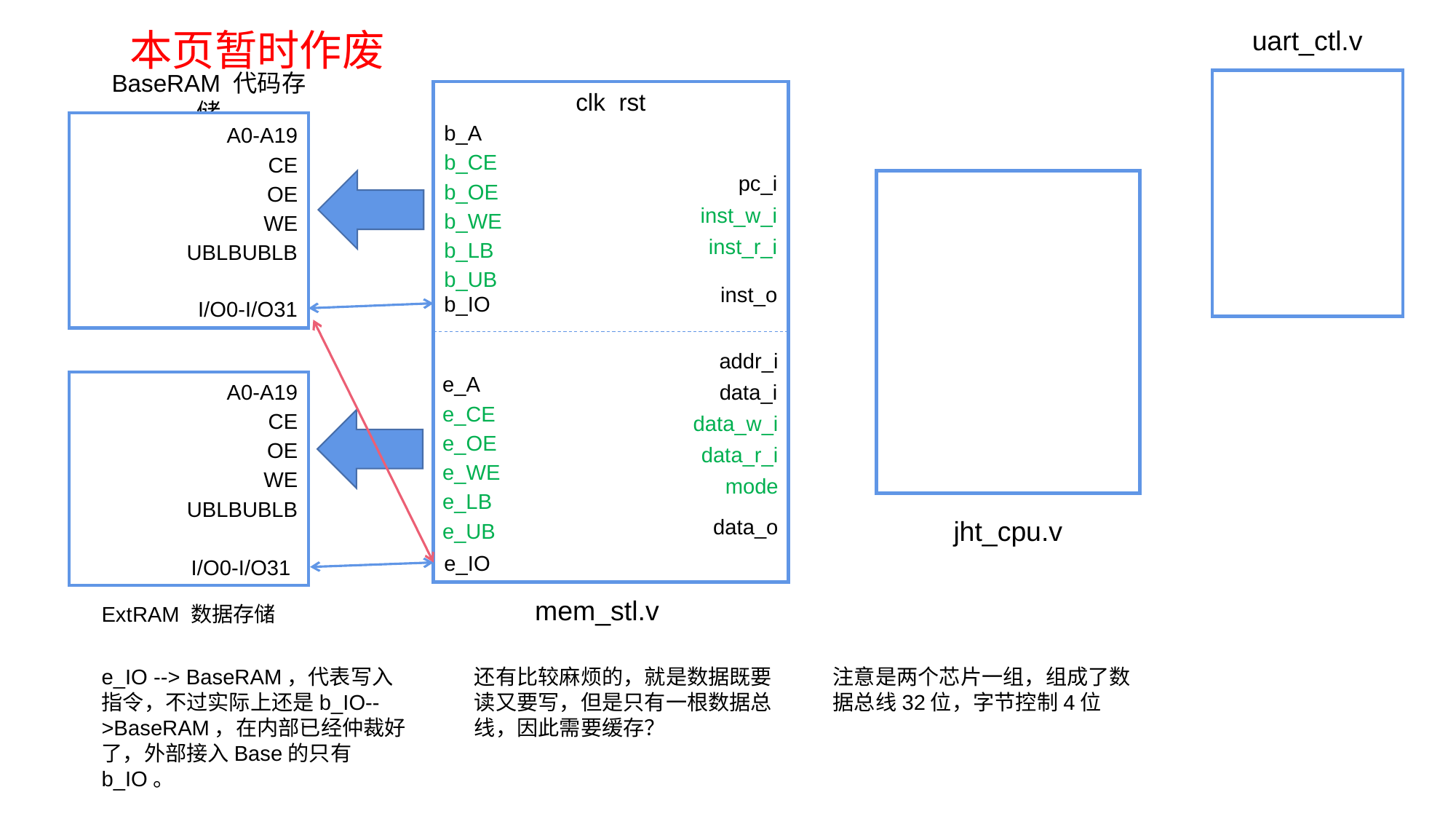

本页暂时作废
uart_ctl.v
BaseRAM 代码存储

clk  rst

b_A
A0-A19
b_CE
CE
pc_i

b_OE
OE
inst_w_i
b_WE
WE
inst_r_i
b_LB
UBLBUBLB
b_UB
inst_o
b_IO
I/O0-I/O31
addr_i
e_A

A0-A19
data_i
e_CE
CE
data_w_i

e_OE
OE
data_r_i
e_WE
WE
mode
e_LB
UBLBUBLB
data_o
jht_cpu.v
e_UB
e_IO
I/O0-I/O31
mem_stl.v
ExtRAM 数据存储
e_IO --> BaseRAM，代表写入指令，不过实际上还是b_IO-->BaseRAM，在内部已经仲裁好了，外部接入Base的只有b_IO。
还有比较麻烦的，就是数据既要读又要写，但是只有一根数据总线，因此需要缓存？
注意是两个芯片一组，组成了数据总线32位，字节控制4位